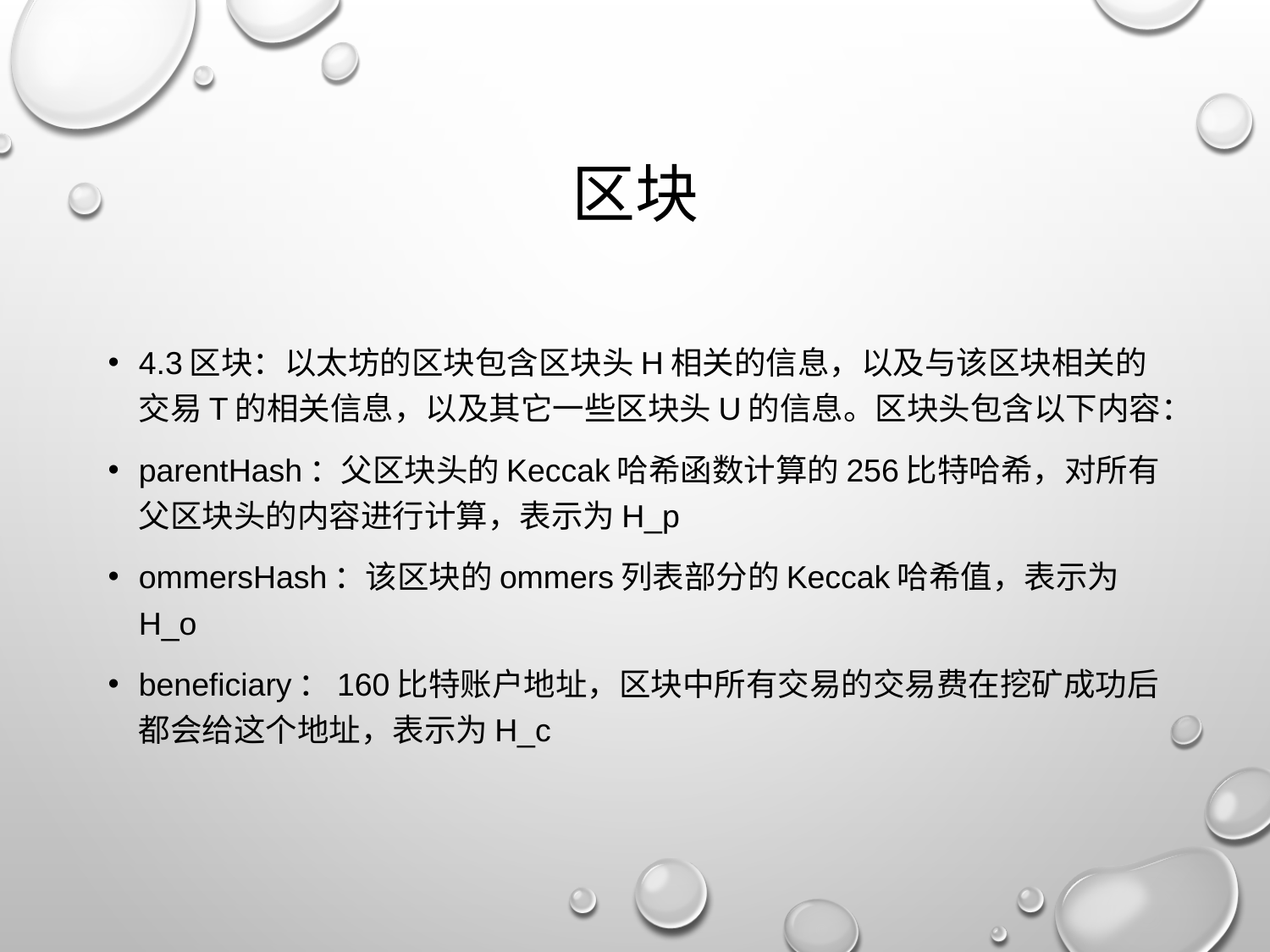

# 区块
4.3区块：以太坊的区块包含区块头H相关的信息，以及与该区块相关的交易T的相关信息，以及其它一些区块头U的信息。区块头包含以下内容：
parentHash：父区块头的Keccak哈希函数计算的256比特哈希，对所有父区块头的内容进行计算，表示为H_p
ommersHash：该区块的ommers列表部分的Keccak哈希值，表示为H_o
beneficiary：160比特账户地址，区块中所有交易的交易费在挖矿成功后都会给这个地址，表示为H_c